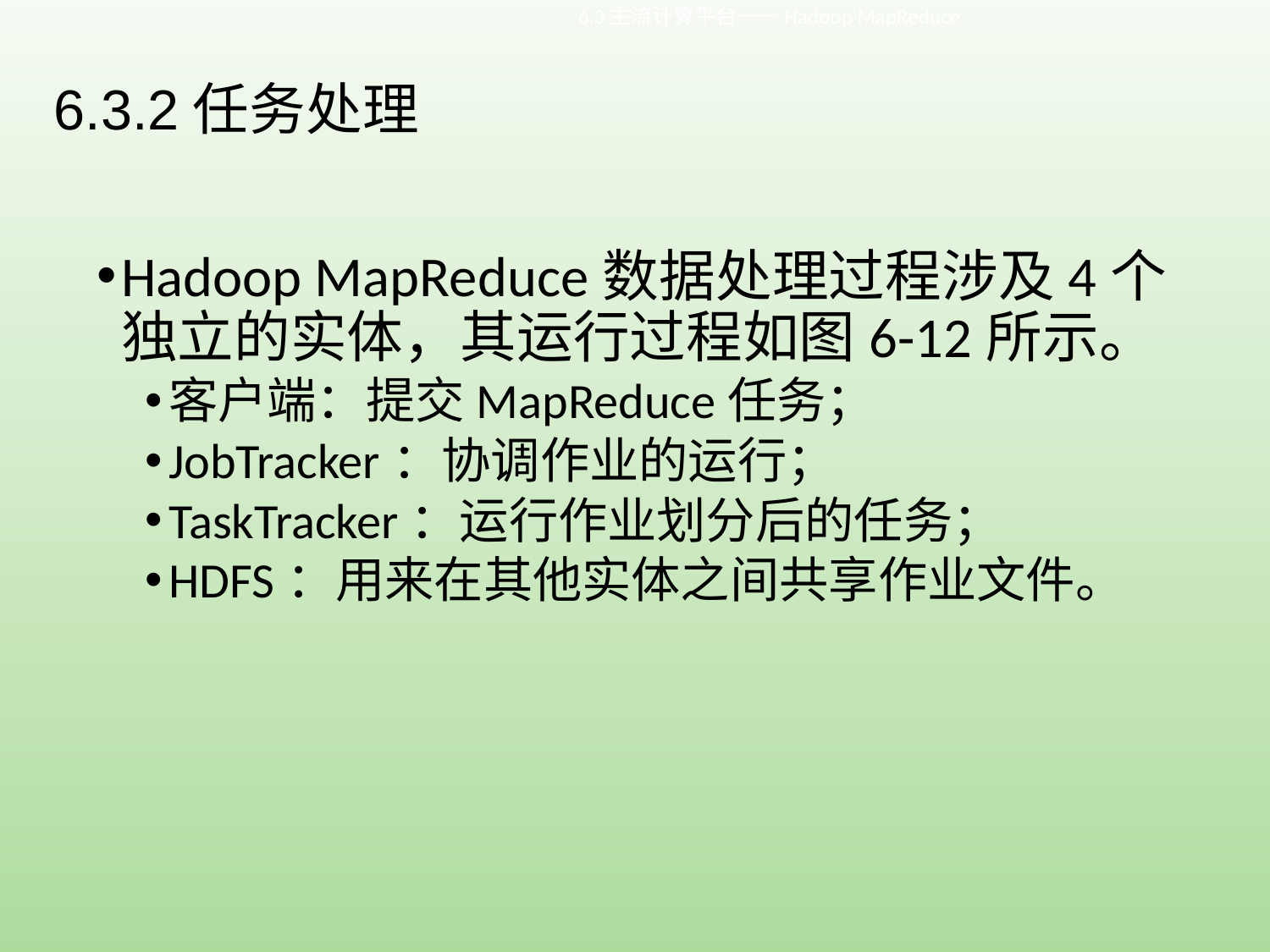

6.3主流计算平台——Hadoop MapReduce

# 6.3.2任务处理
Hadoop MapReduce数据处理过程涉及4个独立的实体，其运行过程如图6-12所示。
客户端：提交MapReduce任务；
JobTracker：协调作业的运行；
TaskTracker：运行作业划分后的任务；
HDFS：用来在其他实体之间共享作业文件。